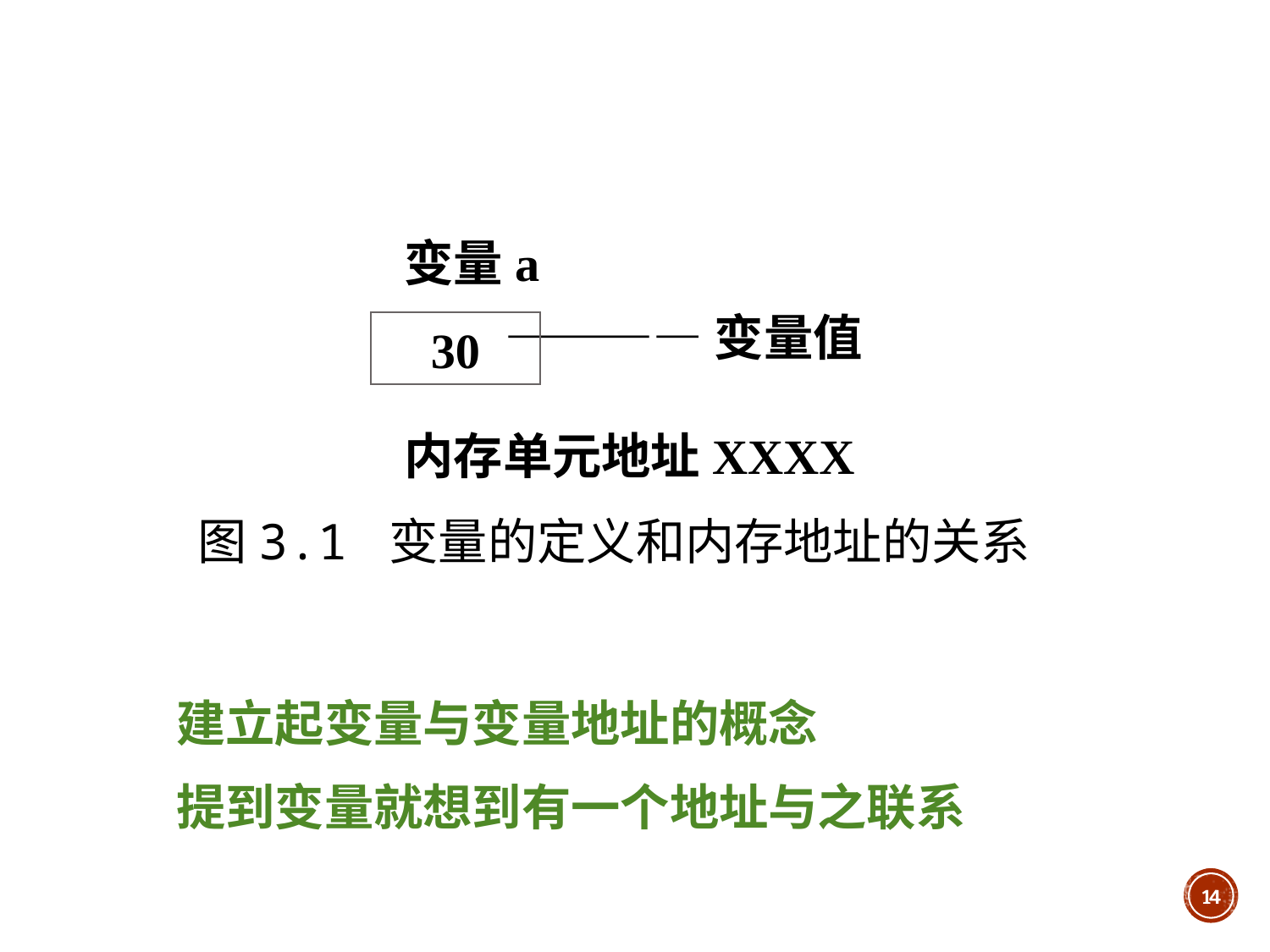

变量a
         ————变量值

内存单元地址XXXX
30
图3.1 变量的定义和内存地址的关系
建立起变量与变量地址的概念
提到变量就想到有一个地址与之联系
14